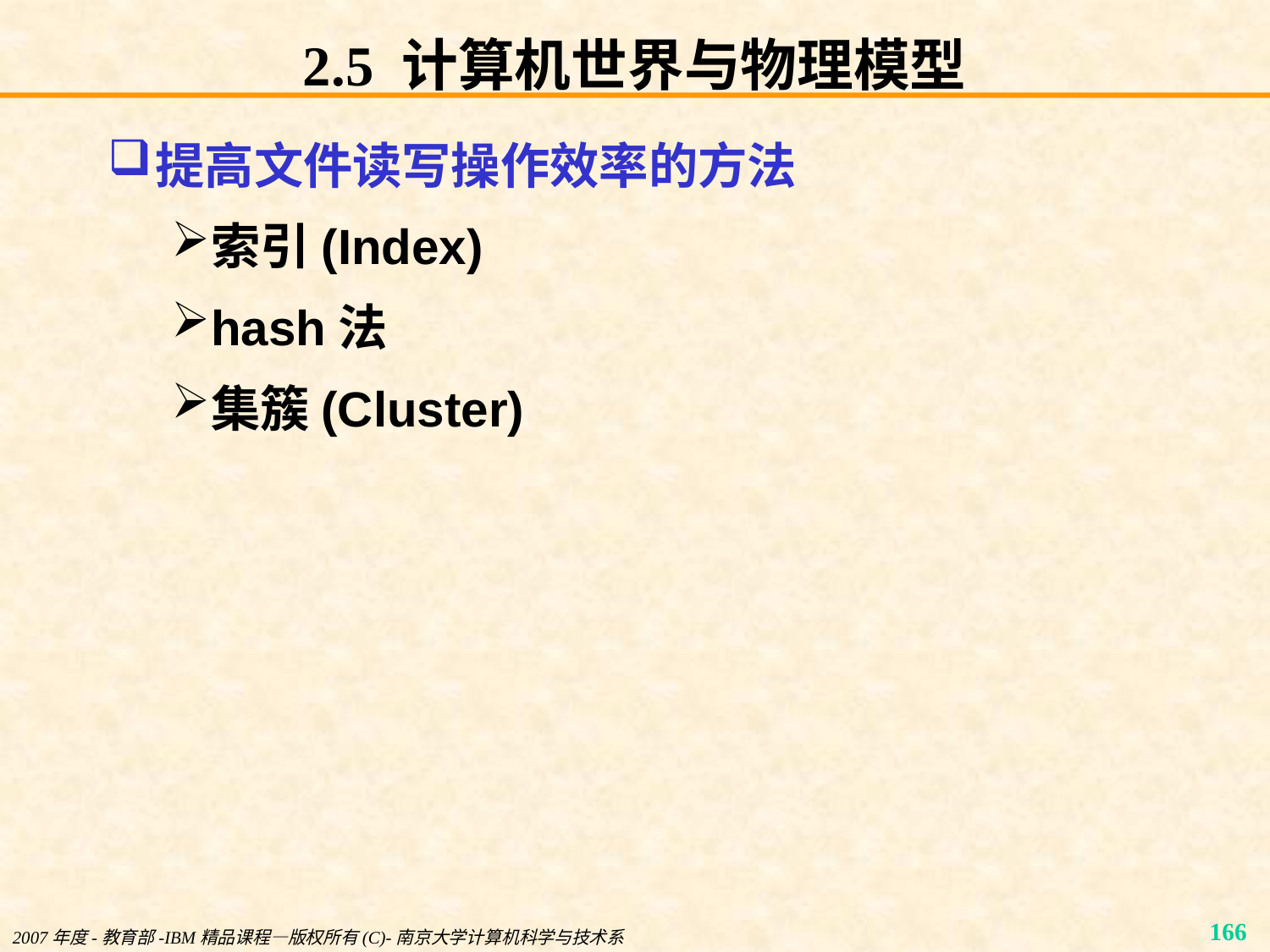

# 2.5 计算机世界与物理模型
提高文件读写操作效率的方法
索引(Index)
hash法
集簇(Cluster)
166
2007年度-教育部-IBM精品课程—版权所有(C)-南京大学计算机科学与技术系